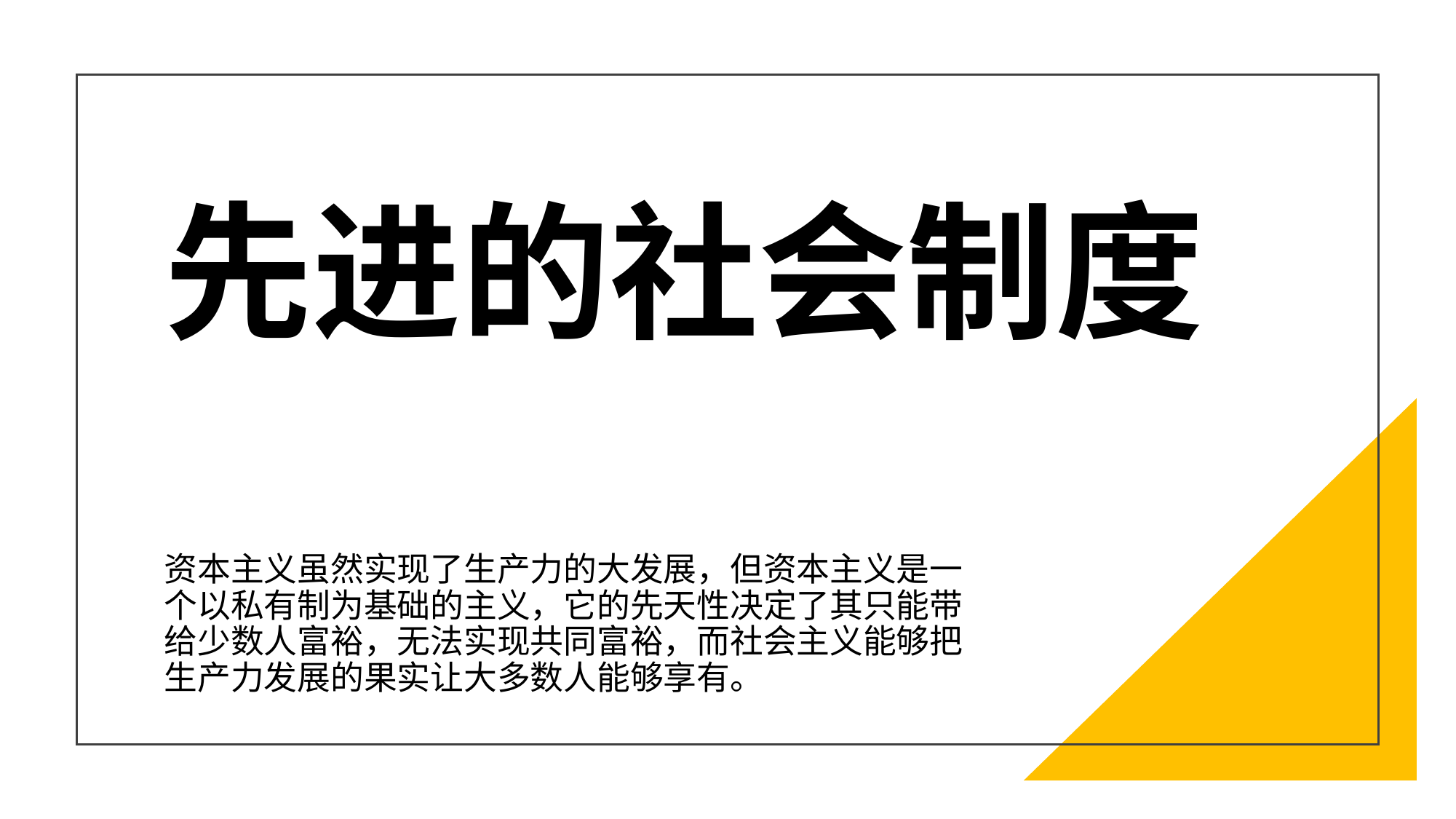

# 先进的社会制度

资本主义虽然实现了生产力的大发展，但资本主义是一个以私有制为基础的主义，它的先天性决定了其只能带给少数人富裕，无法实现共同富裕，而社会主义能够把生产力发展的果实让大多数人能够享有。